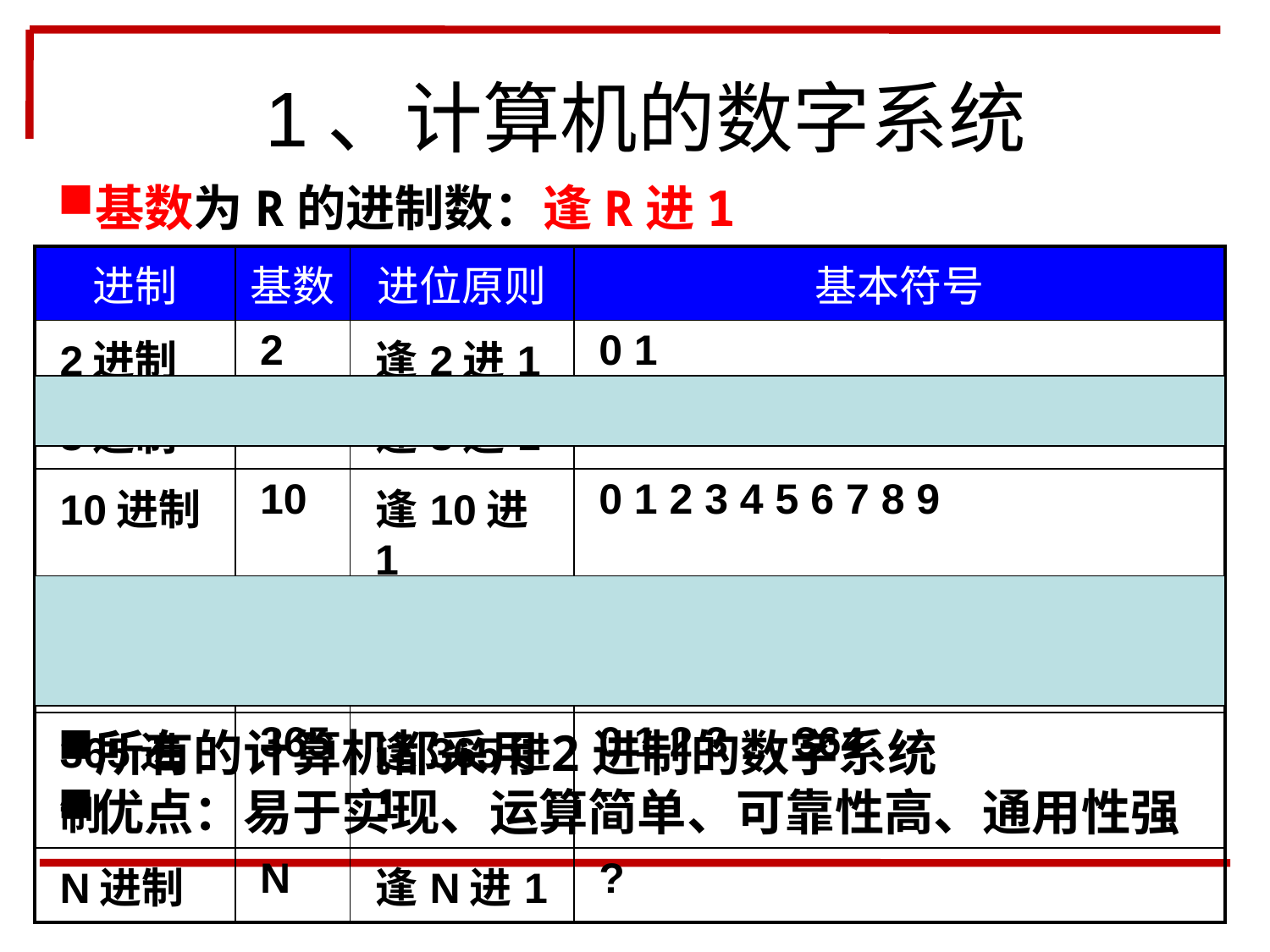

1、计算机的数字系统
基数为R的进制数：逢R进1
| 进制 | 基数 | 进位原则 | 基本符号 |
| --- | --- | --- | --- |
| 2进制 | 2 | 逢2进1 | 0 1 |
| 8进制 | 8 | 逢8进1 | 0 1 2 3 4 5 6 7 |
| 10进制 | 10 | 逢10进1 | 0 1 2 3 4 5 6 7 8 9 |
| 16进制 | 16 | 逢16进1 | 0 1 2 3 4 5 6 7 8 9 A B C D E F |
| 365进制 | 365 | 逢365进1 | 0 1 2 3 … 364 |
| N进制 | N | 逢N进1 | ? |

所有的计算机都采用2进制的数字系统
优点：易于实现、运算简单、可靠性高、通用性强